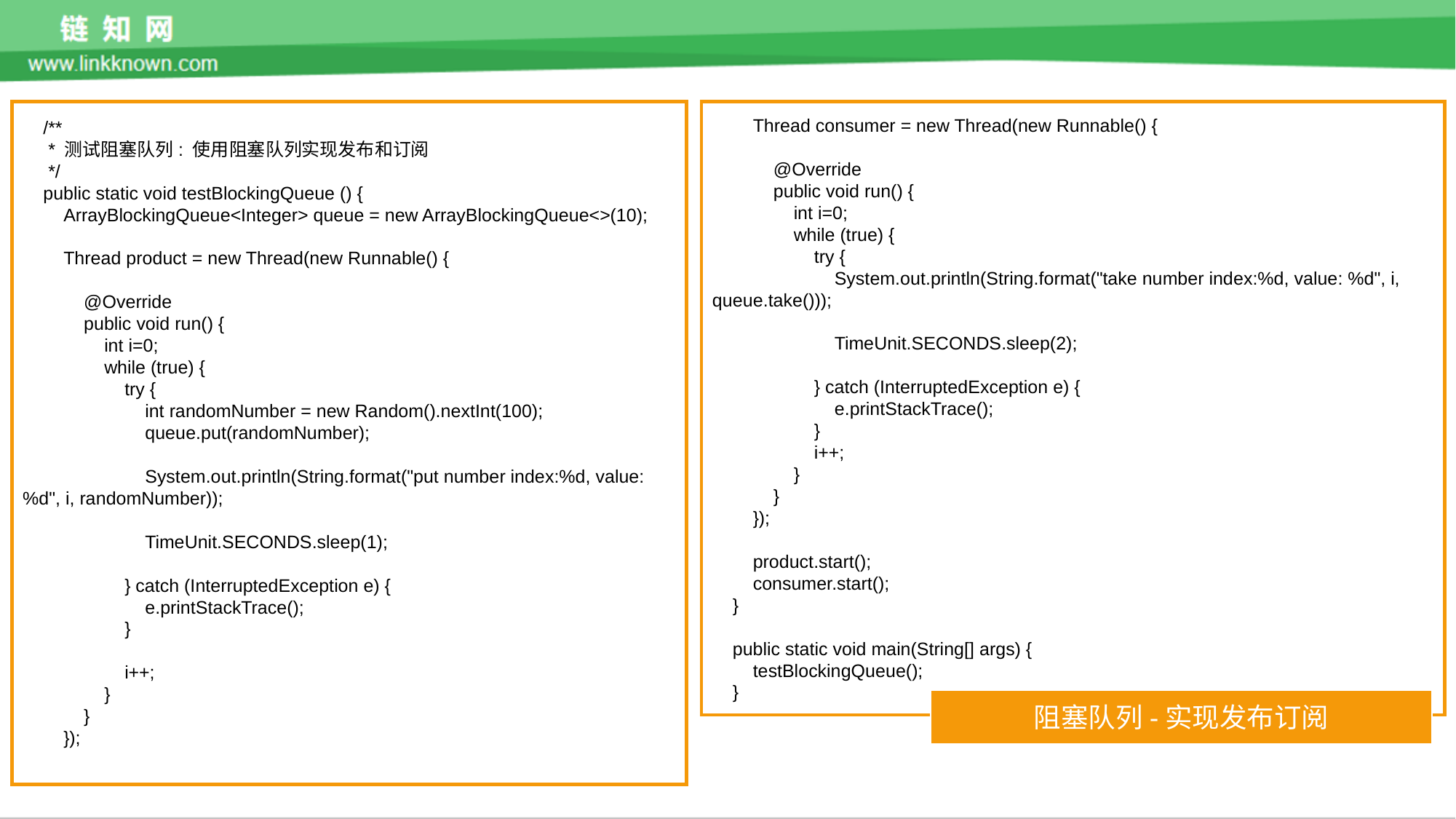

/**
     * 测试阻塞队列: 使用阻塞队列实现发布和订阅
     */
    public static void testBlockingQueue () {
        ArrayBlockingQueue<Integer> queue = new ArrayBlockingQueue<>(10);

        Thread product = new Thread(new Runnable() {

            @Override
            public void run() {
                int i=0;
                while (true) {
                    try {
                        int randomNumber = new Random().nextInt(100);
                        queue.put(randomNumber);

                        System.out.println(String.format("put number index:%d, value: %d", i, randomNumber));

                        TimeUnit.SECONDS.sleep(1);

                    } catch (InterruptedException e) {
                        e.printStackTrace();
                    }

                    i++;
                }
            }
        });

        Thread consumer = new Thread(new Runnable() {

            @Override
            public void run() {
                int i=0;
                while (true) {
                    try {
                        System.out.println(String.format("take number index:%d, value: %d", i, queue.take()));

                        TimeUnit.SECONDS.sleep(2);

                    } catch (InterruptedException e) {
                        e.printStackTrace();
                    }
                    i++;
                }
            }
        });

        product.start();
        consumer.start();
    }

    public static void main(String[] args) {
        testBlockingQueue();
    }
阻塞队列-实现发布订阅